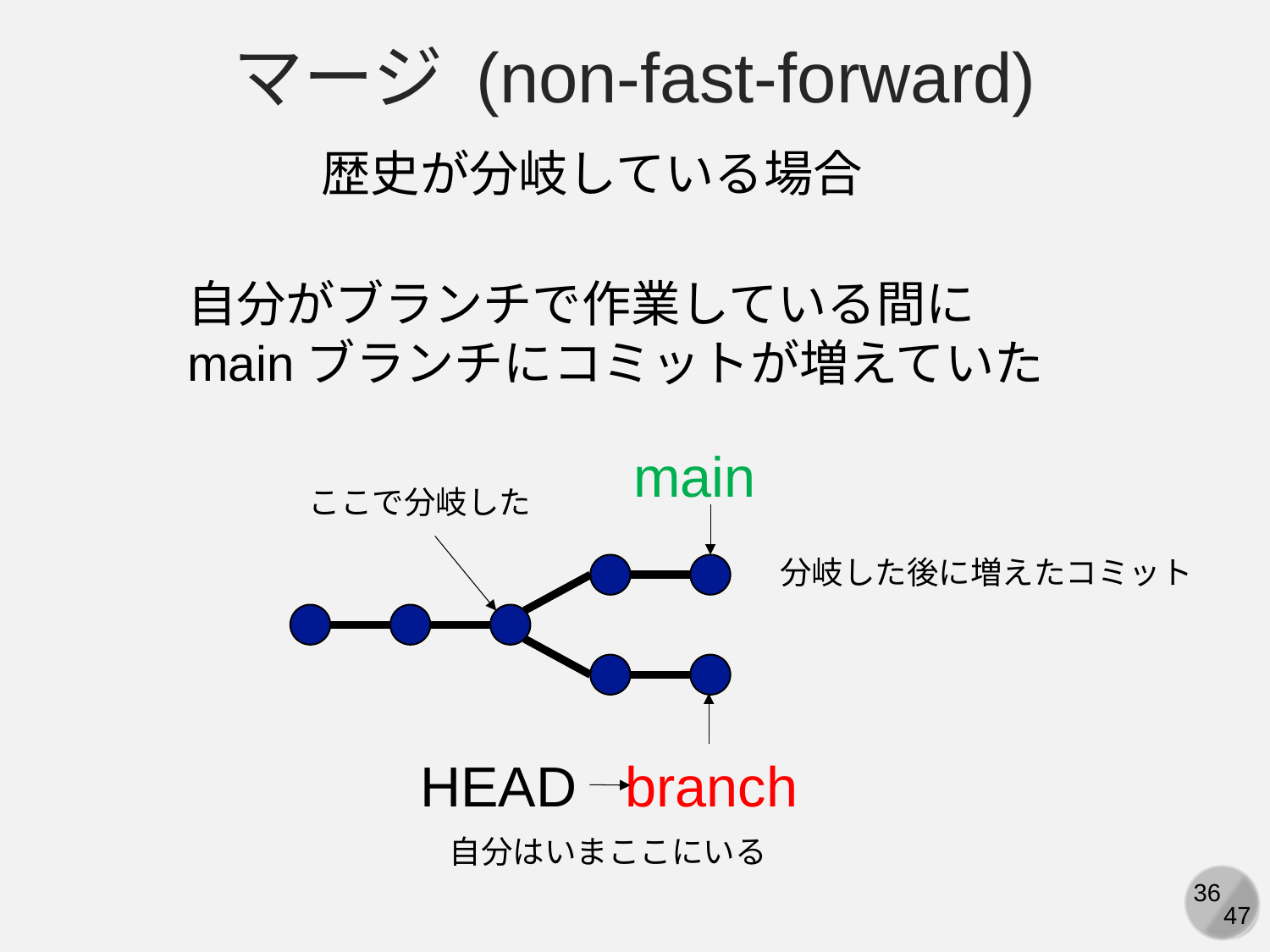

マージ (non-fast-forward)
歴史が分岐している場合
自分がブランチで作業している間に
mainブランチにコミットが増えていた
main
ここで分岐した
分岐した後に増えたコミット

HEAD
branch
自分はいまここにいる